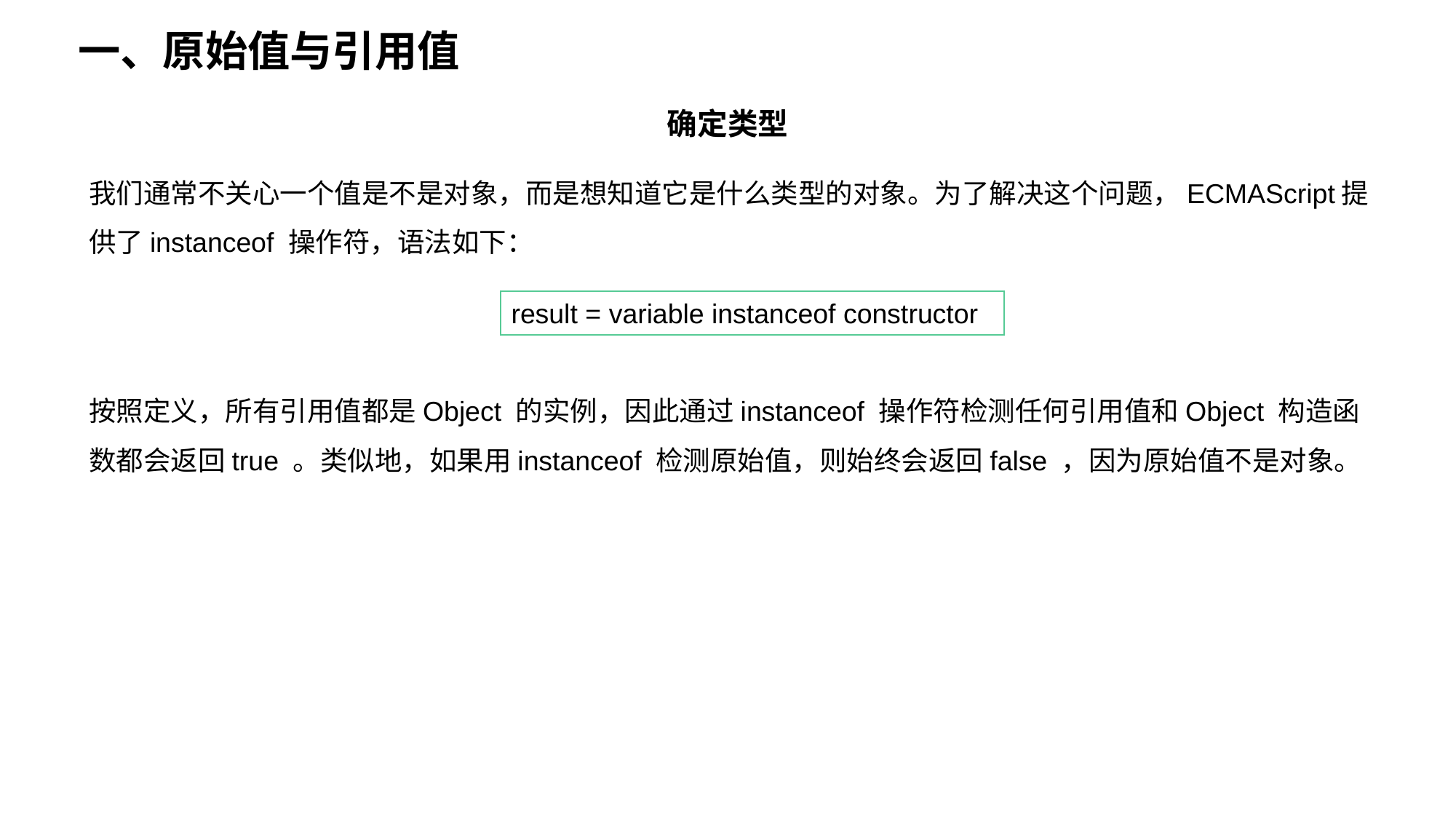

一、原始值与引用值
确定类型
我们通常不关心一个值是不是对象，而是想知道它是什么类型的对象。为了解决这个问题，ECMAScript提供了instanceof 操作符，语法如下：
result = variable instanceof constructor
按照定义，所有引用值都是Object 的实例，因此通过instanceof 操作符检测任何引用值和Object 构造函数都会返回true 。类似地，如果用instanceof 检测原始值，则始终会返回false ，因为原始值不是对象。